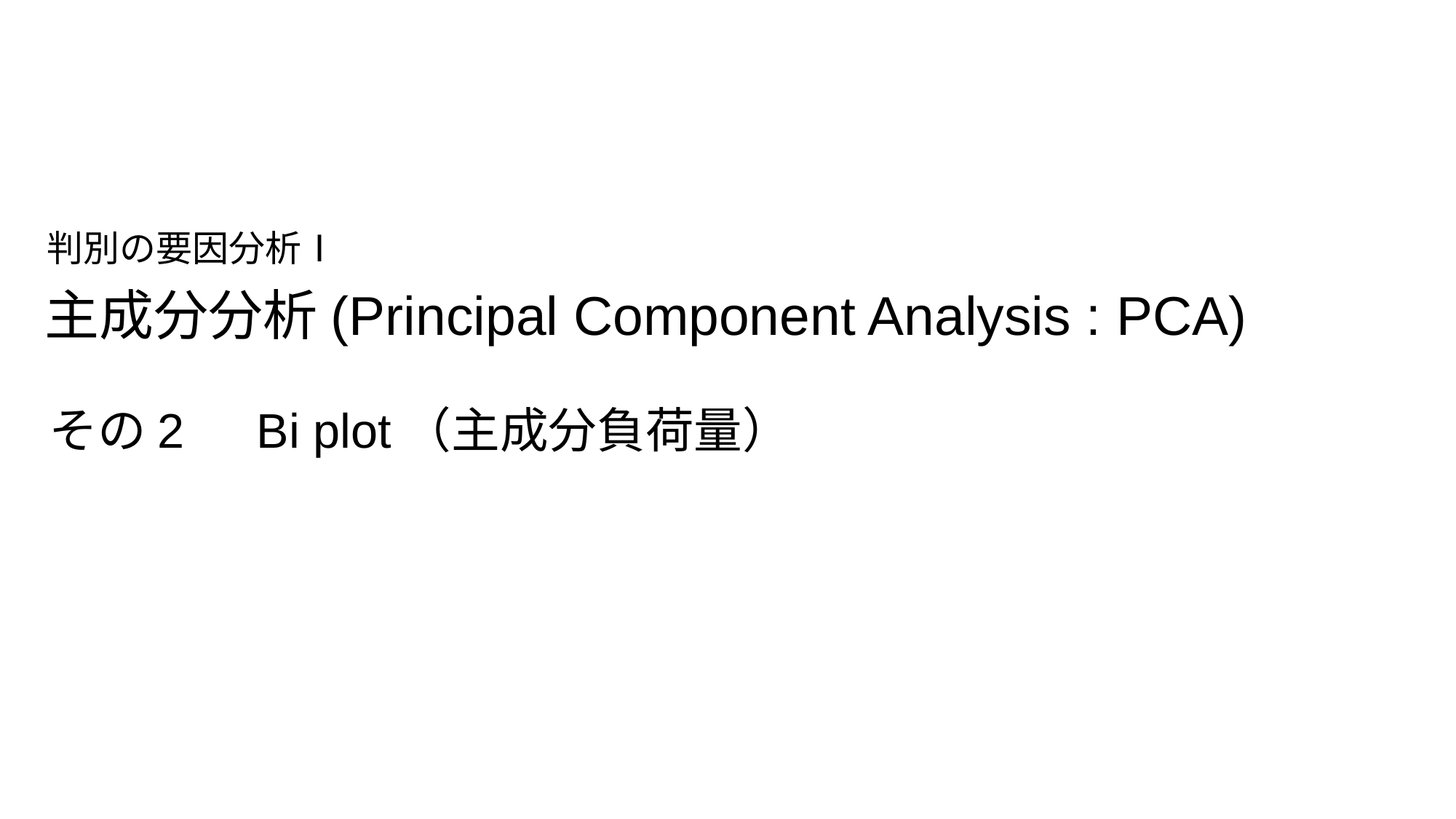

判別の要因分析Ⅰ
主成分分析(Principal Component Analysis : PCA)
その2　Bi plot（主成分負荷量）